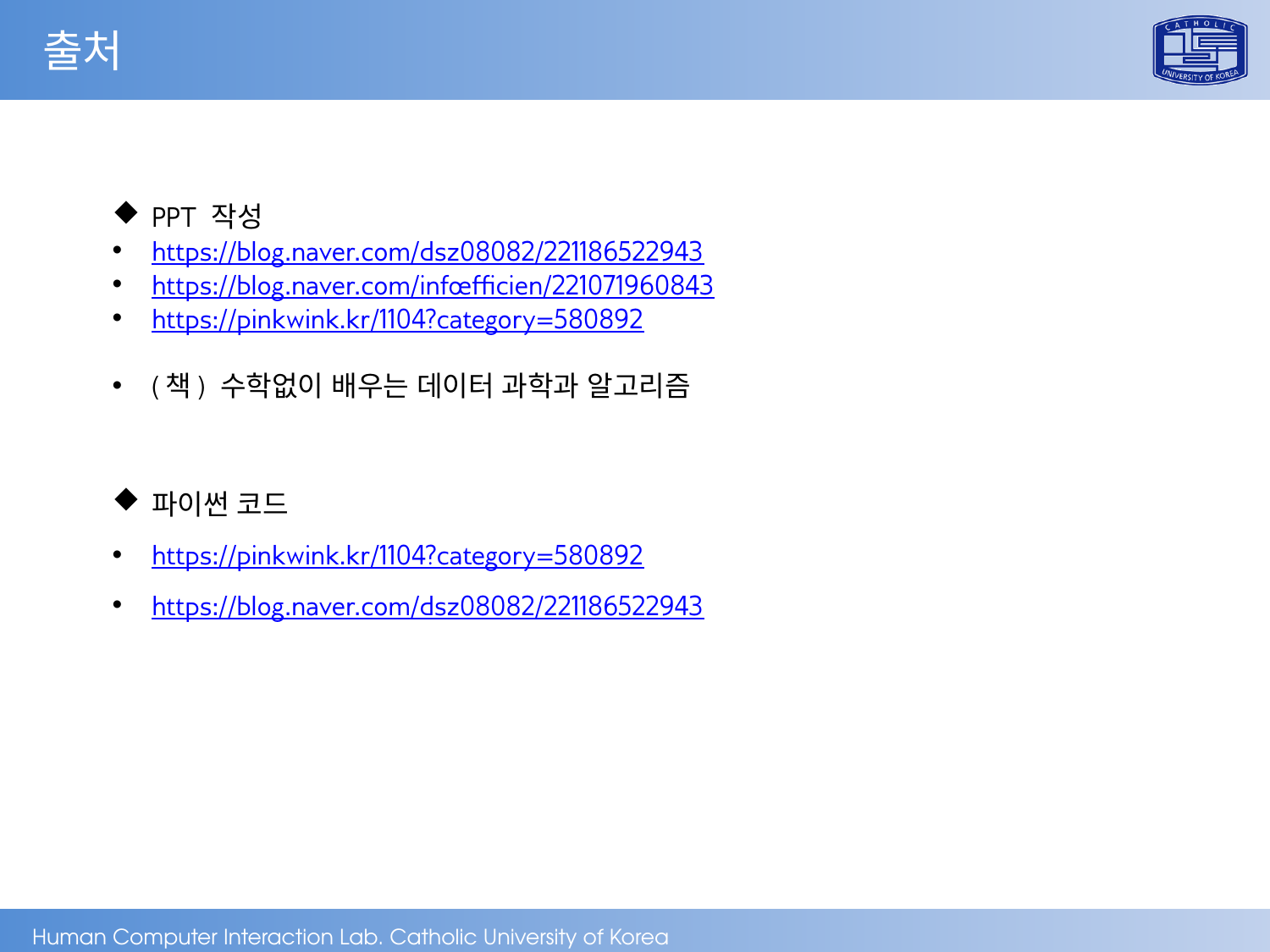

출처
PPT 작성
https://blog.naver.com/dsz08082/221186522943
https://blog.naver.com/infoefficien/221071960843
https://pinkwink.kr/1104?category=580892

(책) 수학없이 배우는 데이터 과학과 알고리즘

파이썬 코드
https://pinkwink.kr/1104?category=580892
https://blog.naver.com/dsz08082/221186522943